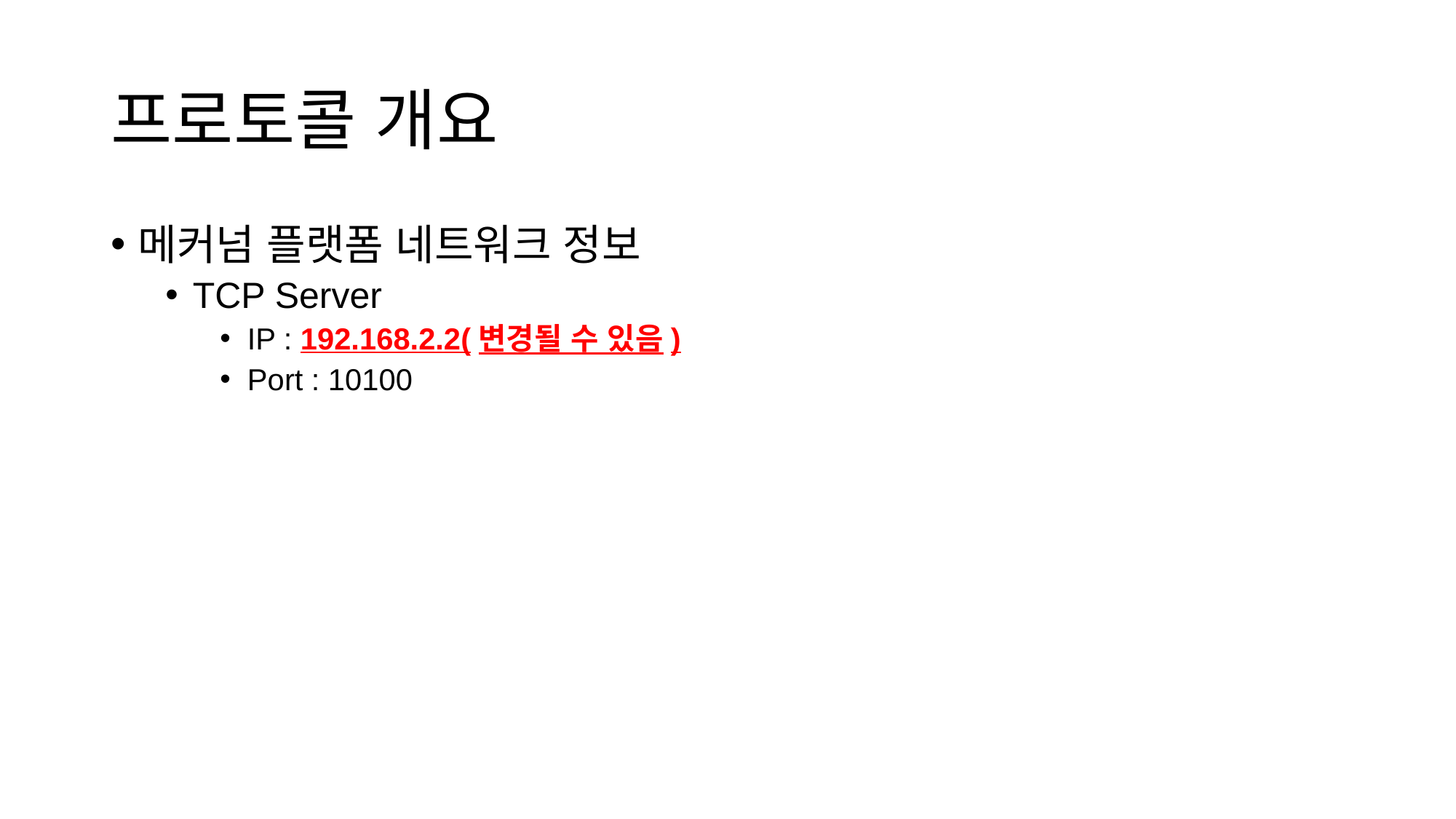

# 프로토콜 개요
메커넘 플랫폼 네트워크 정보
TCP Server
IP : 192.168.2.2(변경될 수 있음)
Port : 10100